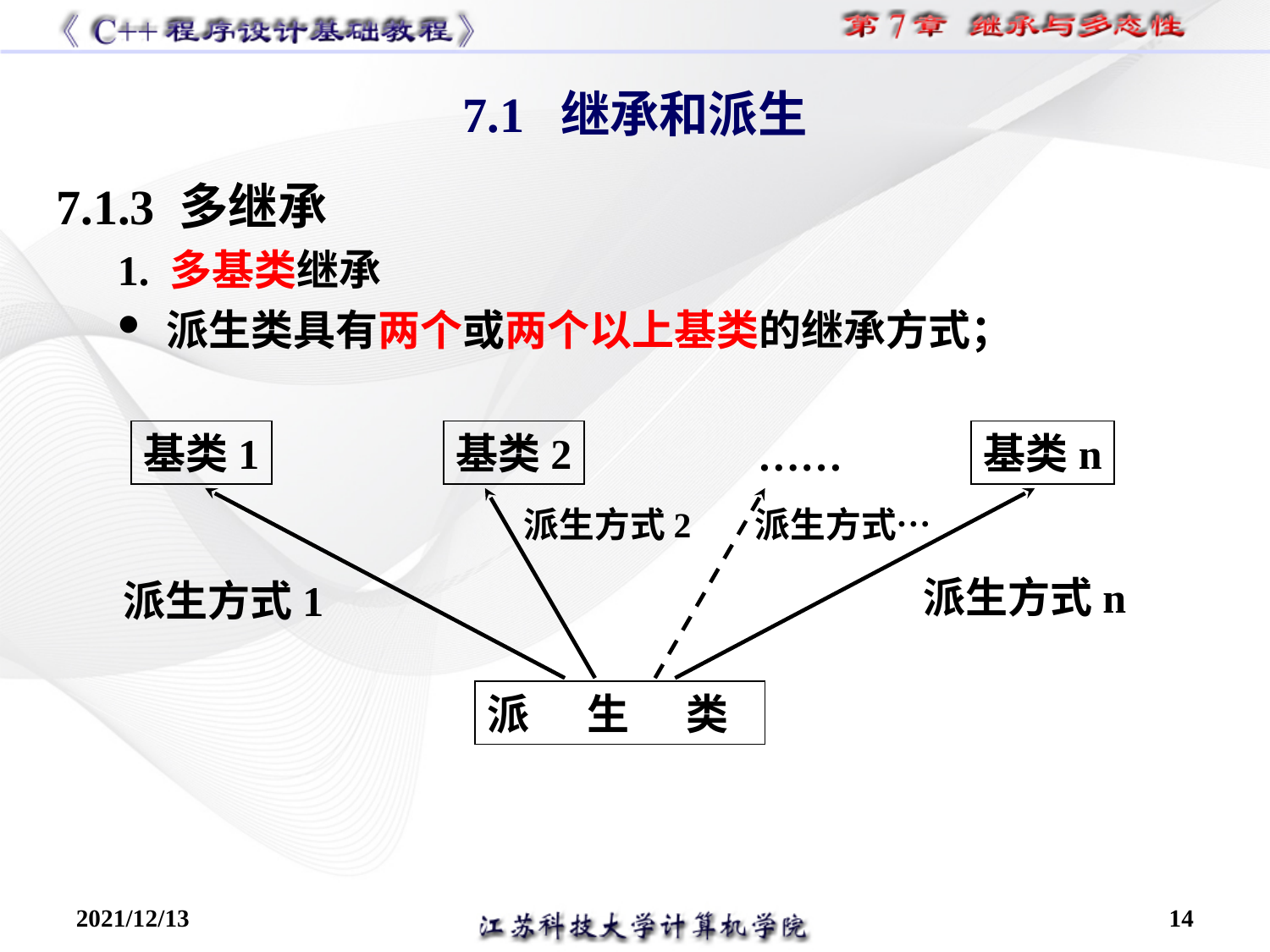

7.1.3 多继承
1. 多基类继承
 派生类具有两个或两个以上基类的继承方式；
7.1  继承和派生
基类1
基类2
基类n
……

派生方式2
派生方式…
派生方式n
派生方式1
派      生      类